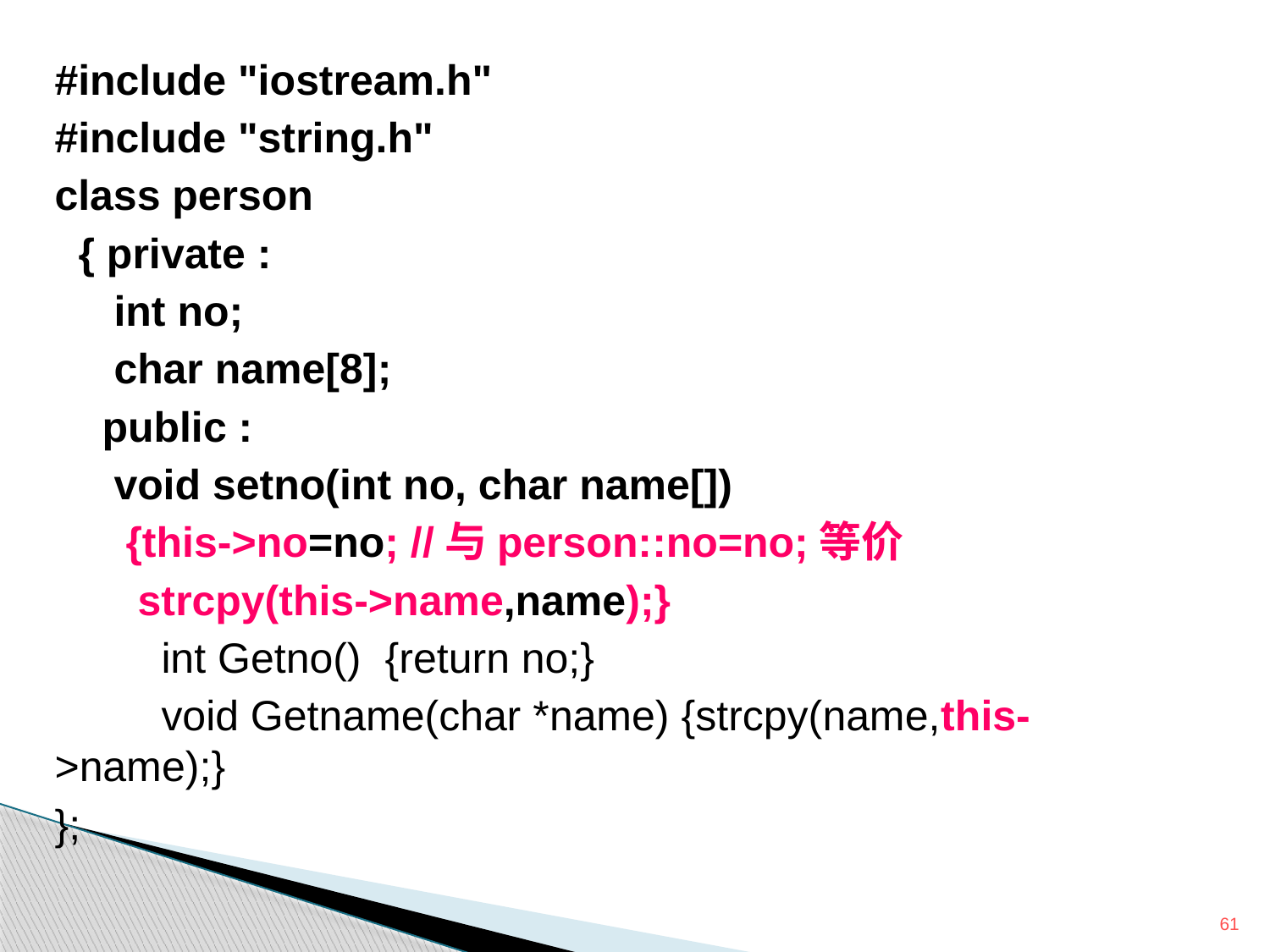

#include "iostream.h"
#include "string.h"
class person
  { private :
     int no;
     char name[8];
    public :
     void setno(int no, char name[])
      {this->no=no; //与person::no=no;等价
       strcpy(this->name,name);}
         int Getno()  {return no;}
         void Getname(char *name) {strcpy(name,this->name);}
};

61